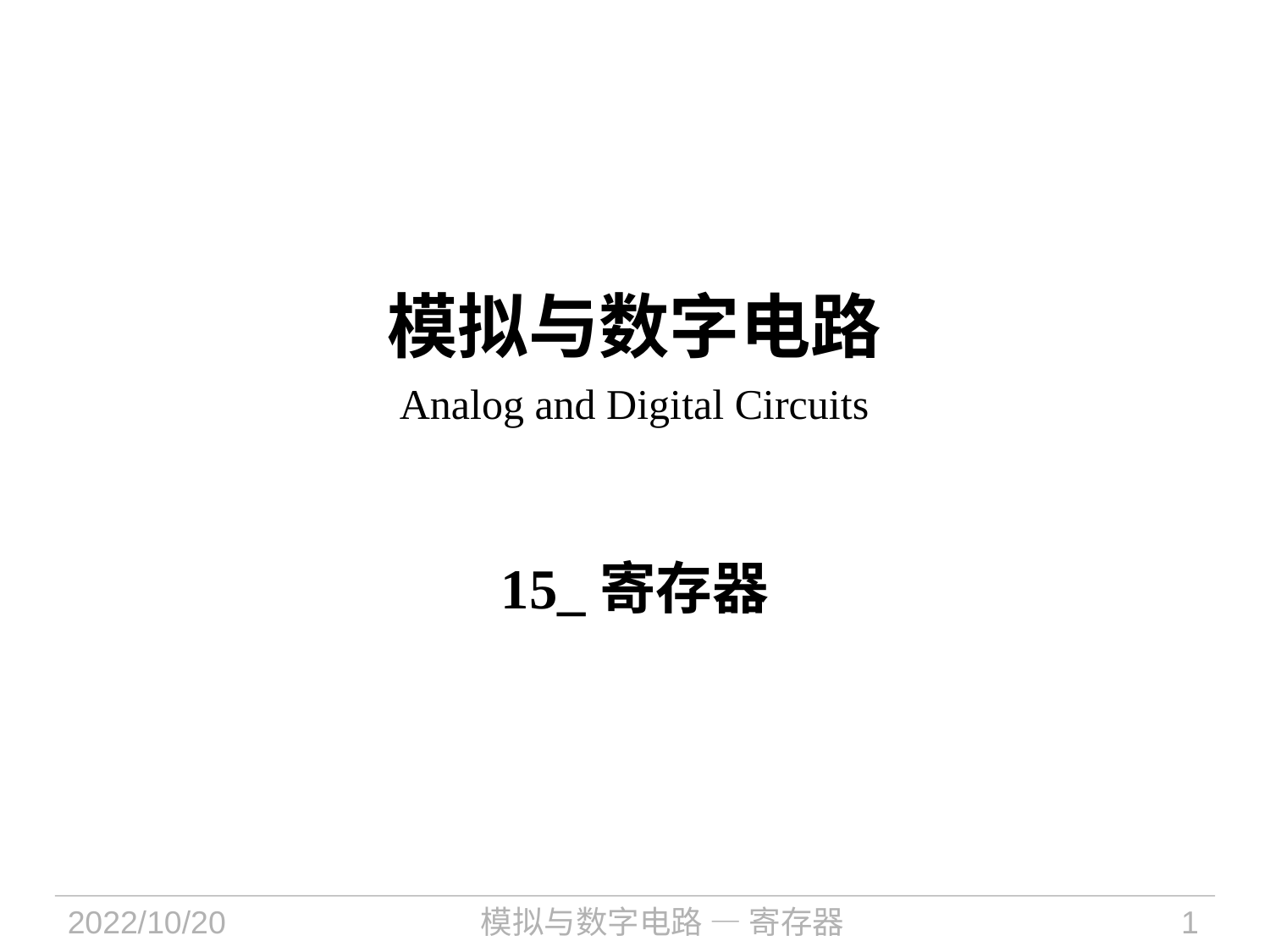

# 模拟与数字电路 Analog and Digital Circuits
15_寄存器
2022/10/20
模拟与数字电路 — 寄存器
1